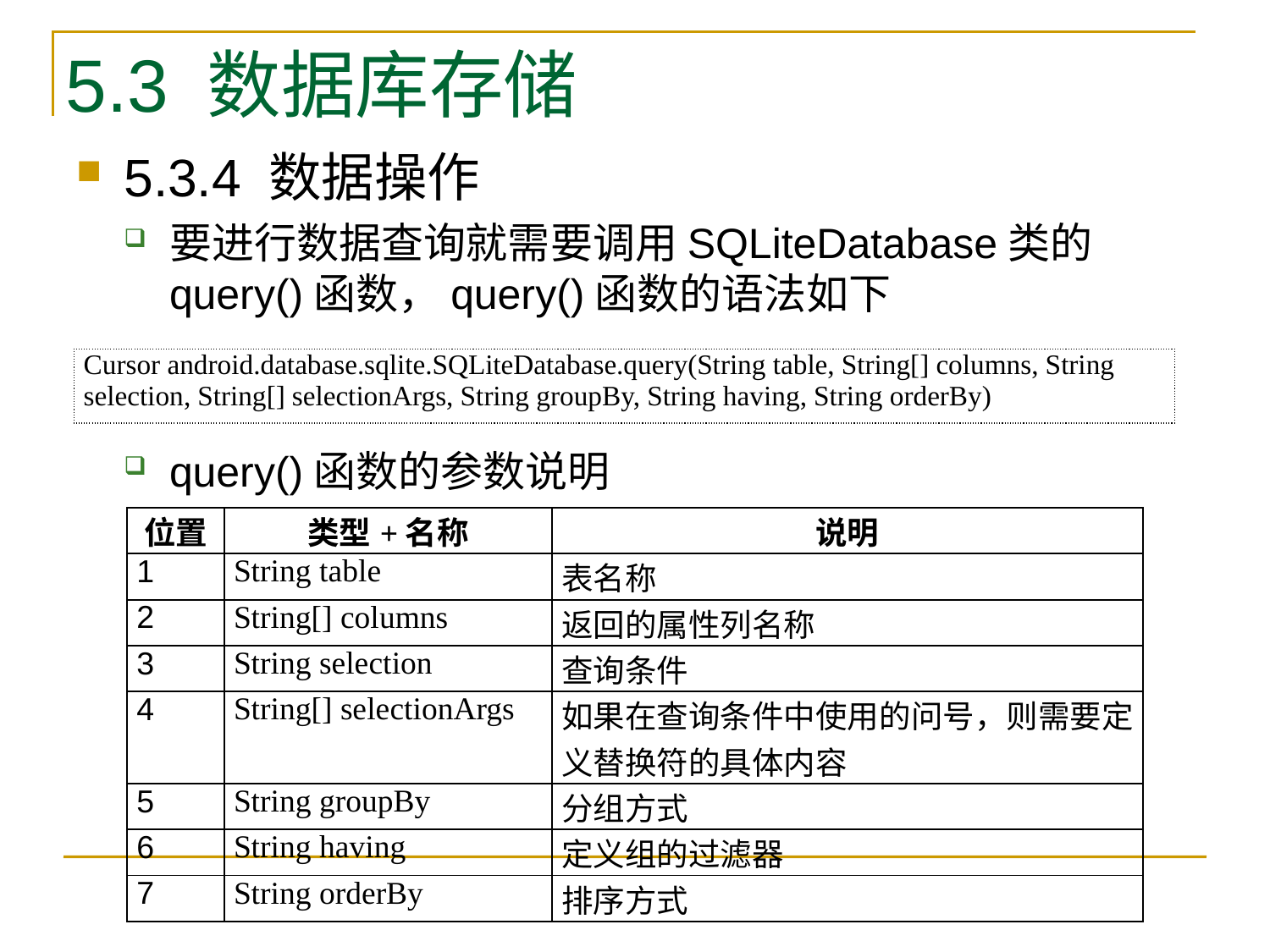

# 5.3 数据库存储
5.3.4 数据操作
要进行数据查询就需要调用SQLiteDatabase类的query()函数，query()函数的语法如下

query()函数的参数说明

| Cursor android.database.sqlite.SQLiteDatabase.query(String table, String[] columns, String selection, String[] selectionArgs, String groupBy, String having, String orderBy) |
| --- |
| 位置 | 类型+名称 | 说明 |
| --- | --- | --- |
| 1 | String table | 表名称 |
| 2 | String[] columns | 返回的属性列名称 |
| 3 | String selection | 查询条件 |
| 4 | String[] selectionArgs | 如果在查询条件中使用的问号，则需要定义替换符的具体内容 |
| 5 | String groupBy | 分组方式 |
| 6 | String having | 定义组的过滤器 |
| 7 | String orderBy | 排序方式 |